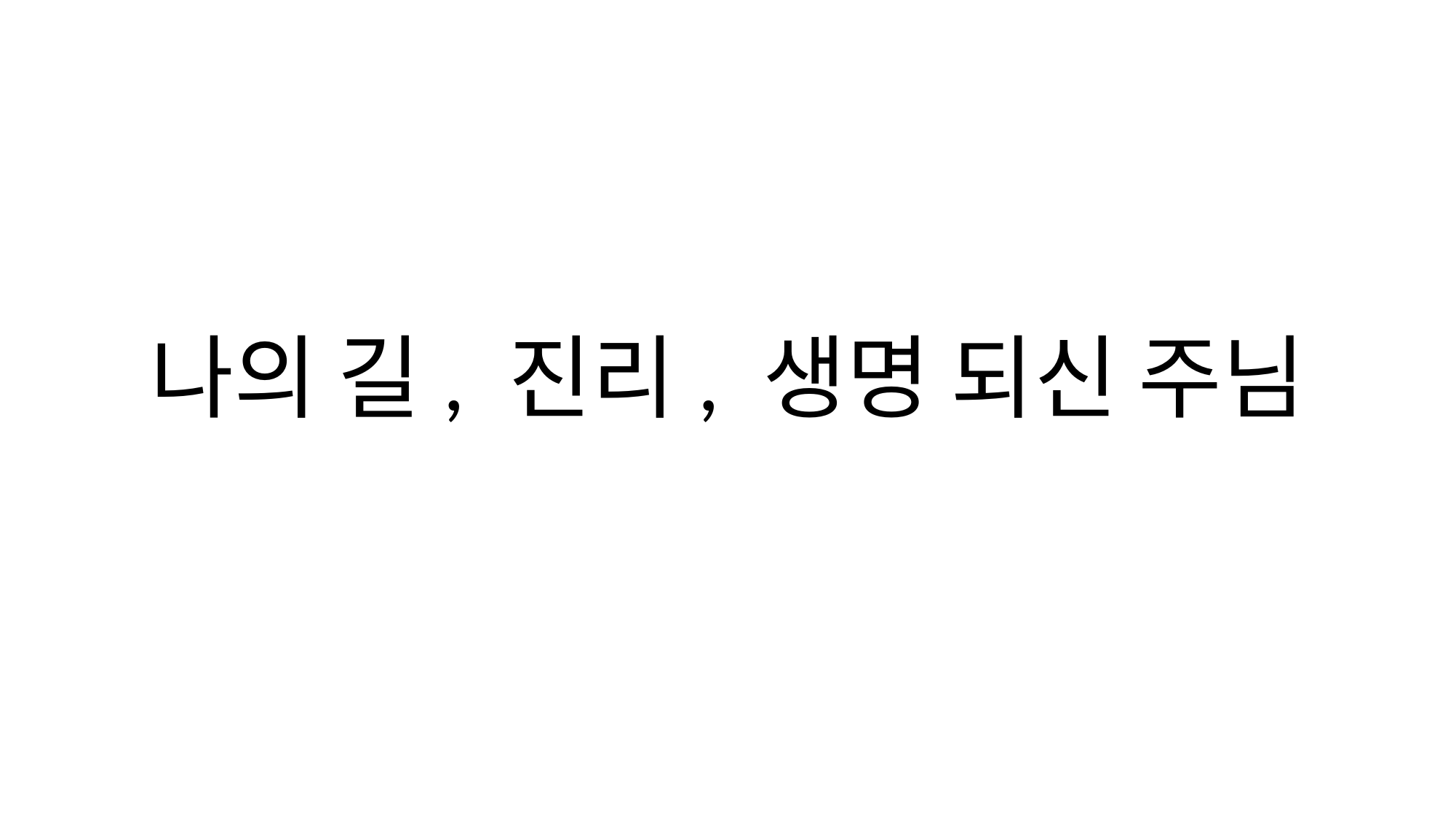

# 나의 길, 진리, 생명 되신 주님